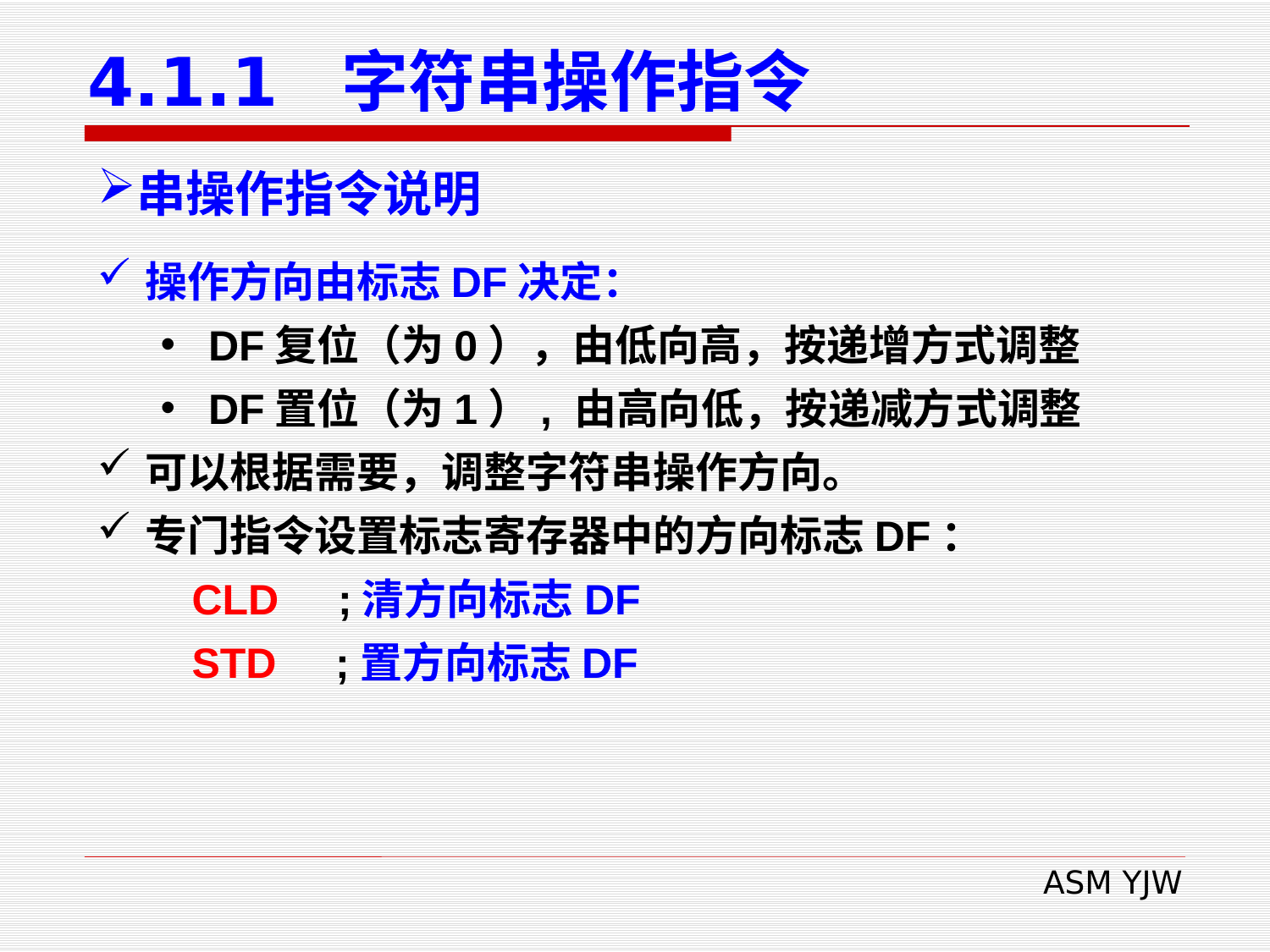

# 4.1.1  字符串操作指令
串操作指令说明
操作方向由标志DF决定：
DF复位（为0），由低向高，按递增方式调整
DF置位（为1）, 由高向低，按递减方式调整
可以根据需要，调整字符串操作方向。
专门指令设置标志寄存器中的方向标志DF：
        CLD     ;清方向标志DF
        STD     ;置方向标志DF